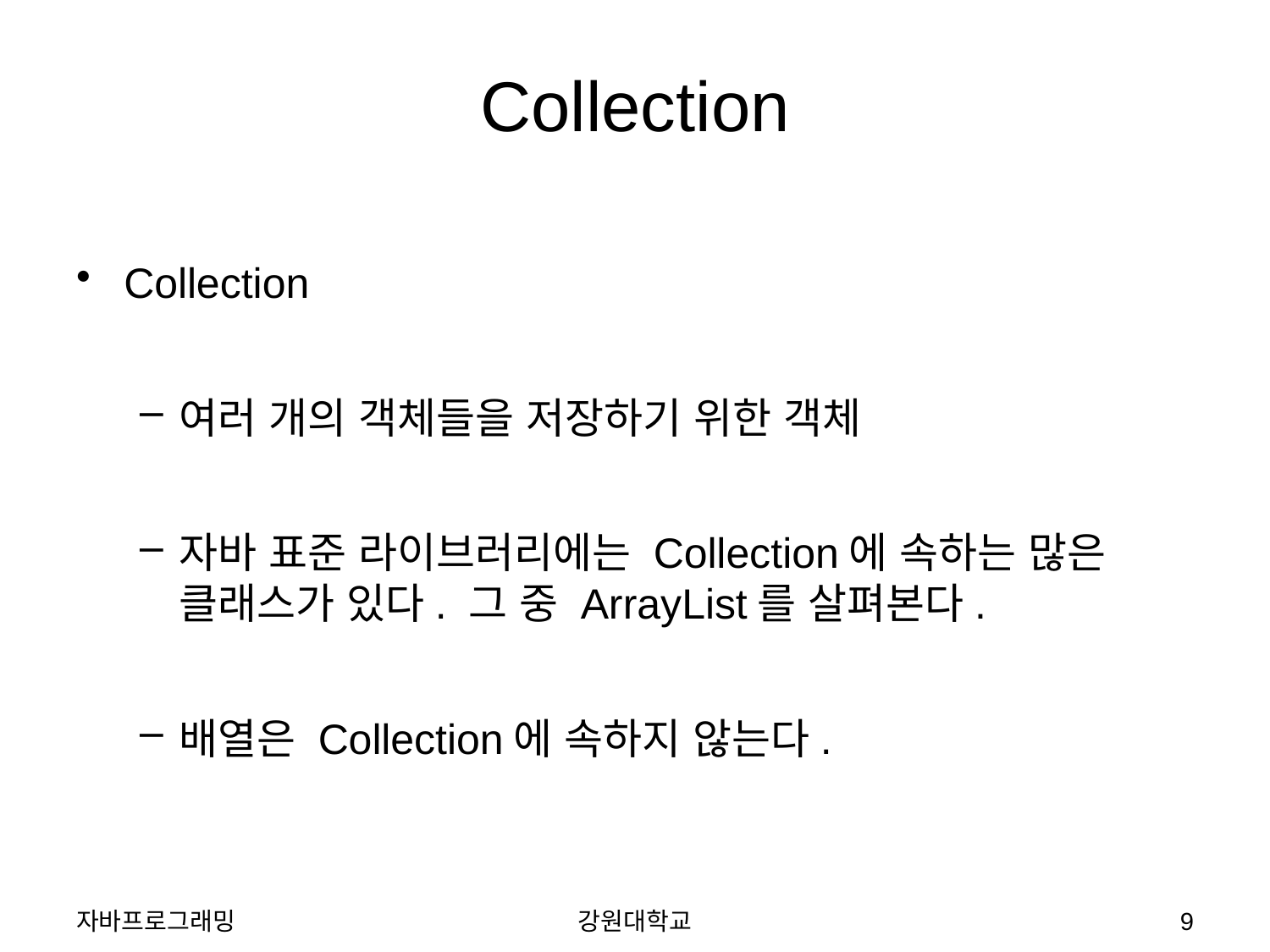

# Collection

Collection

여러 개의 객체들을 저장하기 위한 객체

자바 표준 라이브러리에는 Collection에 속하는 많은 클래스가 있다. 그 중 ArrayList를 살펴본다.

배열은 Collection에 속하지 않는다.

자바프로그래밍
강원대학교
9